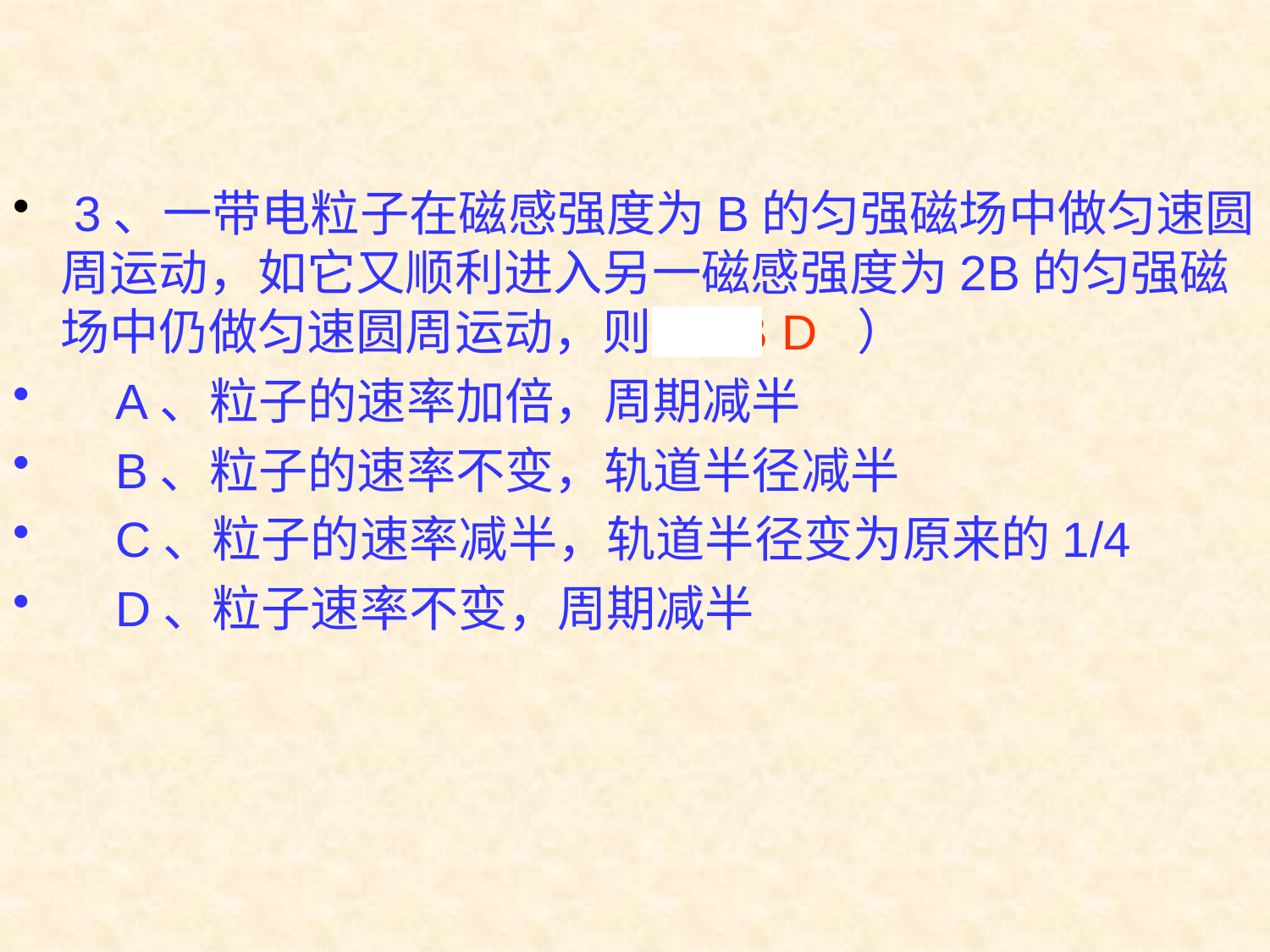

3、一带电粒子在磁感强度为B的匀强磁场中做匀速圆周运动，如它又顺利进入另一磁感强度为2B的匀强磁场中仍做匀速圆周运动，则（  B D  ）
    A、粒子的速率加倍，周期减半
    B、粒子的速率不变，轨道半径减半
    C、粒子的速率减半，轨道半径变为原来的1/4
    D、粒子速率不变，周期减半